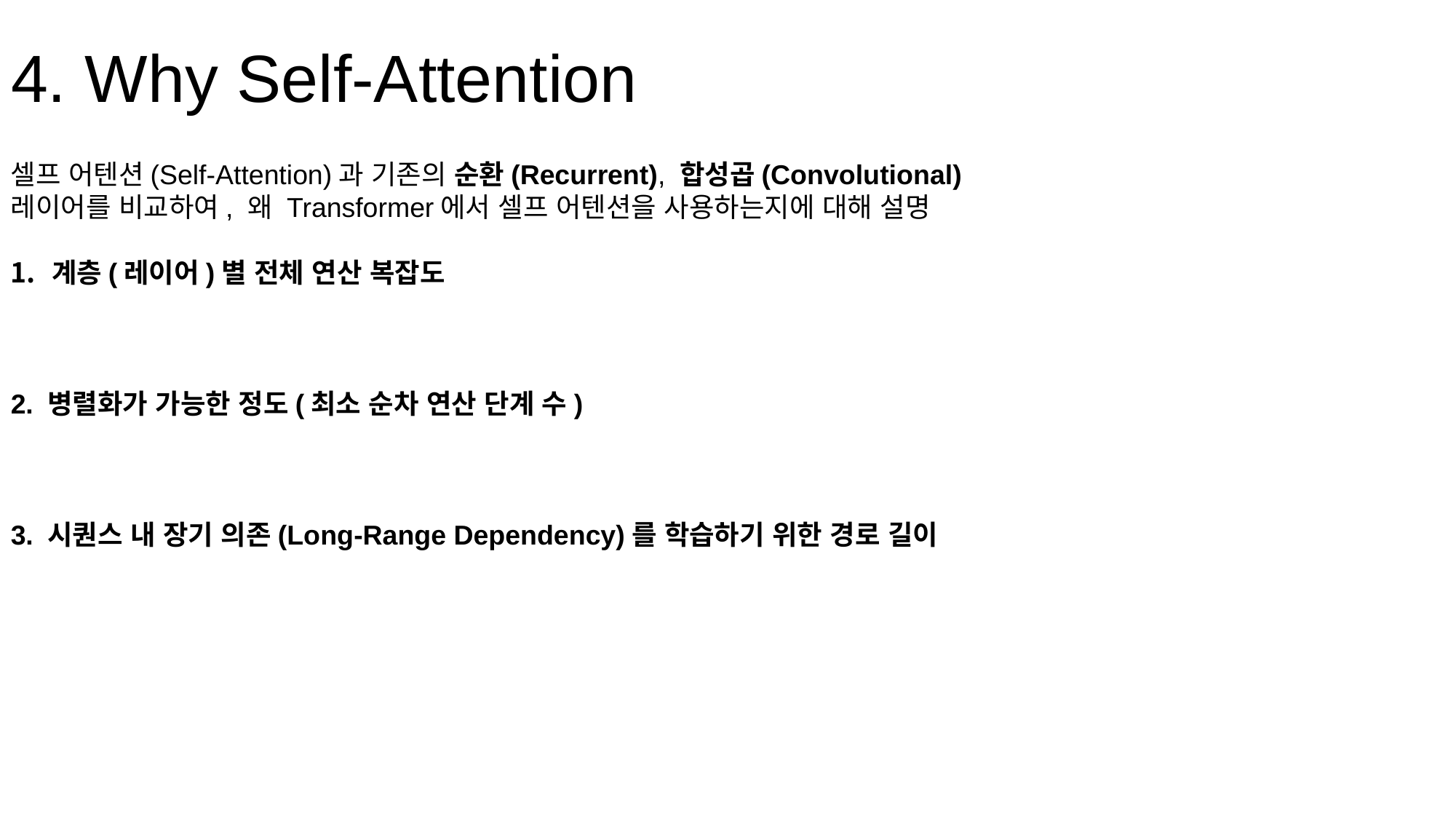

# 4. Why Self-Attention
셀프 어텐션(Self-Attention)과 기존의 순환(Recurrent), 합성곱(Convolutional) 레이어를 비교하여, 왜 Transformer에서 셀프 어텐션을 사용하는지에 대해 설명

계층(레이어)별 전체 연산 복잡도

2. 병렬화가 가능한 정도(최소 순차 연산 단계 수)

3. 시퀀스 내 장기 의존(Long-Range Dependency)를 학습하기 위한 경로 길이